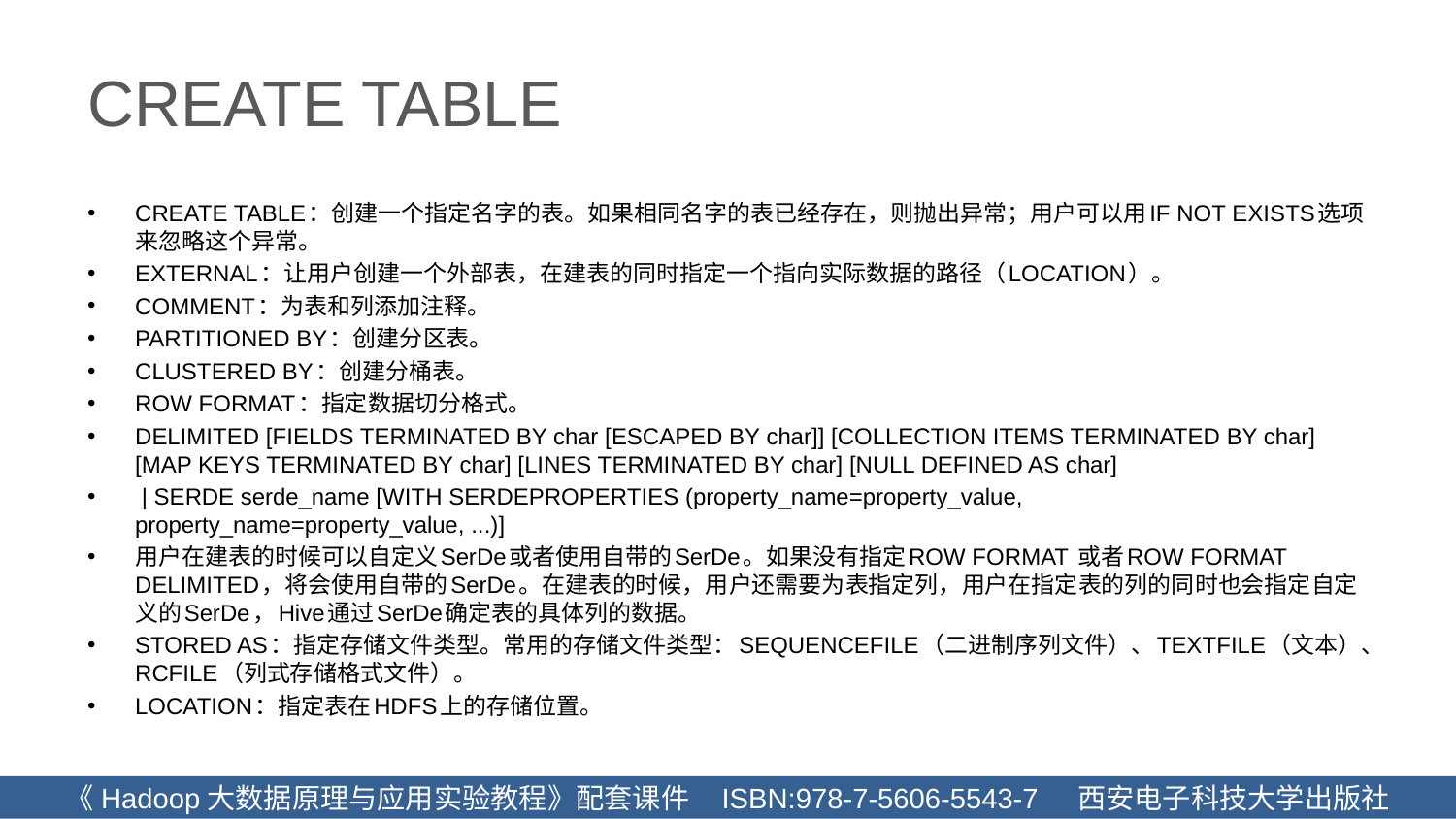

# CREATE TABLE
CREATE TABLE：创建一个指定名字的表。如果相同名字的表已经存在，则抛出异常；用户可以用IF NOT EXISTS选项来忽略这个异常。
EXTERNAL：让用户创建一个外部表，在建表的同时指定一个指向实际数据的路径（LOCATION）。
COMMENT：为表和列添加注释。
PARTITIONED BY：创建分区表。
CLUSTERED BY：创建分桶表。
ROW FORMAT：指定数据切分格式。
DELIMITED [FIELDS TERMINATED BY char [ESCAPED BY char]] [COLLECTION ITEMS TERMINATED BY char] [MAP KEYS TERMINATED BY char] [LINES TERMINATED BY char] [NULL DEFINED AS char]
 | SERDE serde_name [WITH SERDEPROPERTIES (property_name=property_value, property_name=property_value, ...)]
用户在建表的时候可以自定义SerDe或者使用自带的SerDe。如果没有指定ROW FORMAT 或者ROW FORMAT DELIMITED，将会使用自带的SerDe。在建表的时候，用户还需要为表指定列，用户在指定表的列的同时也会指定自定义的SerDe，Hive通过SerDe确定表的具体列的数据。
STORED AS：指定存储文件类型。常用的存储文件类型：SEQUENCEFILE（二进制序列文件）、TEXTFILE（文本）、RCFILE（列式存储格式文件）。
LOCATION：指定表在HDFS上的存储位置。